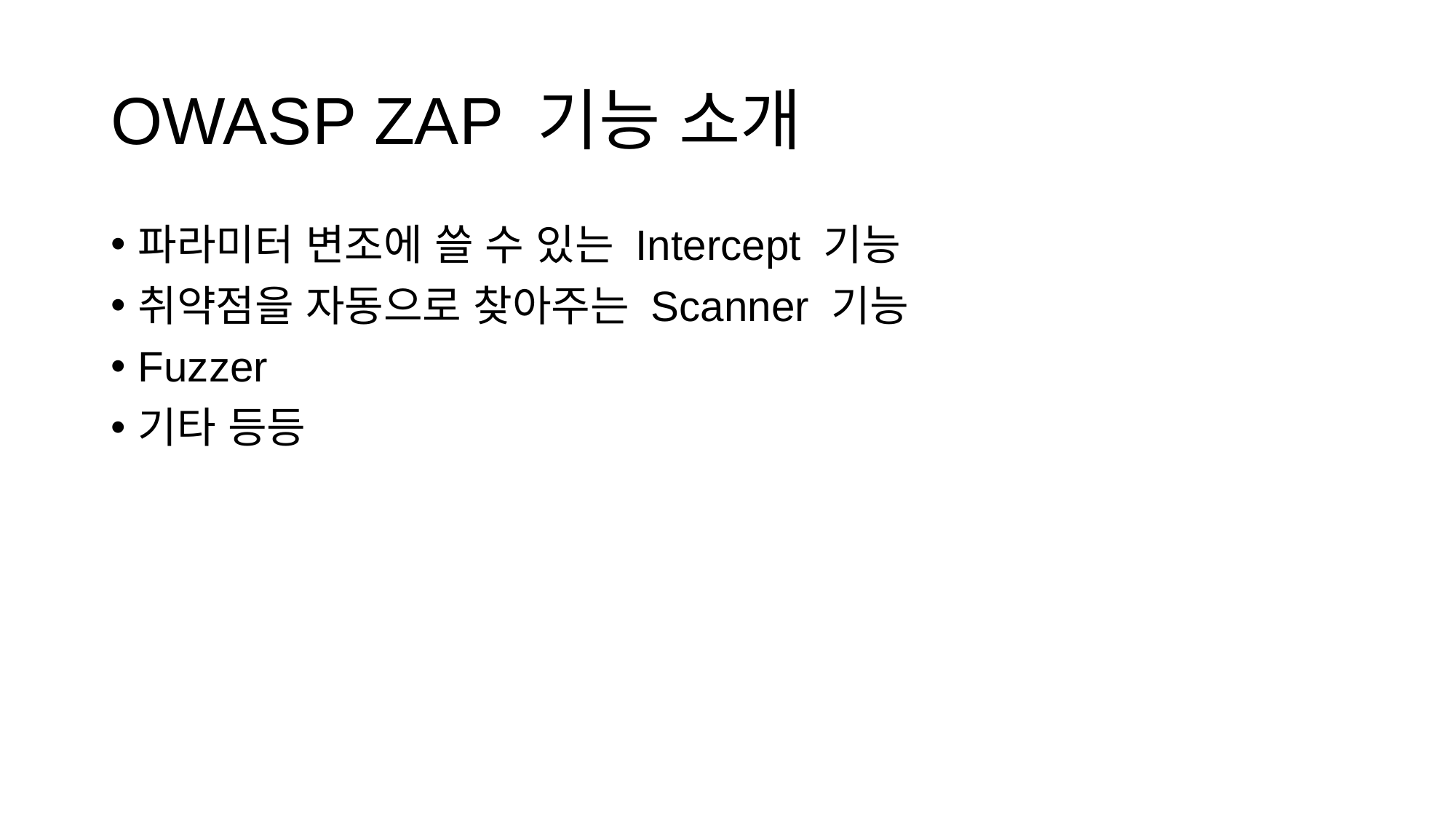

# OWASP ZAP 기능 소개
파라미터 변조에 쓸 수 있는 Intercept 기능
취약점을 자동으로 찾아주는 Scanner 기능
Fuzzer
기타 등등